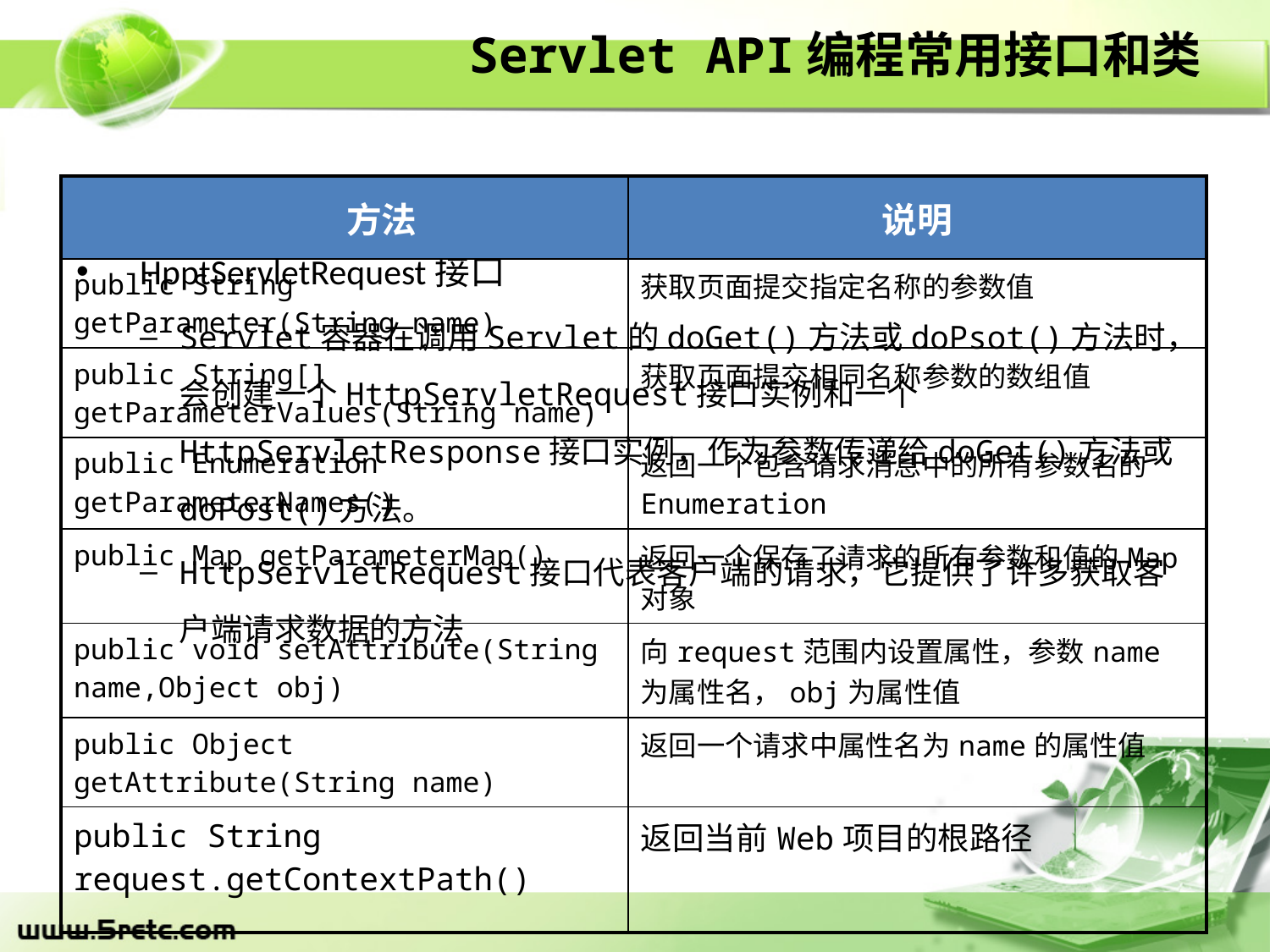

HpptServletRequest接口
Servlet容器在调用Servlet的doGet()方法或doPsot()方法时，会创建一个HttpServletRequest接口实例和一个HttpServletResponse接口实例，作为参数传递给doGet()方法或doPost()方法。
HttpServletRequest接口代表客户端的请求，它提供了许多获取客户端请求数据的方法

Servlet API编程常用接口和类
| 方法 | 说明 |
| --- | --- |
| public String getParameter(String name) | 获取页面提交指定名称的参数值 |
| public String[] getParameterValues(String name) | 获取页面提交相同名称参数的数组值 |
| public Enumeration getParameterNames() | 返回一个包含请求消息中的所有参数名的Enumeration |
| public Map getParameterMap() | 返回一个保存了请求的所有参数和值的Map对象 |
| public void setAttribute(String name,Object obj) | 向request范围内设置属性，参数name为属性名，obj为属性值 |
| public Object getAttribute(String name) | 返回一个请求中属性名为name的属性值 |
| public String request.getContextPath() | 返回当前Web项目的根路径 |